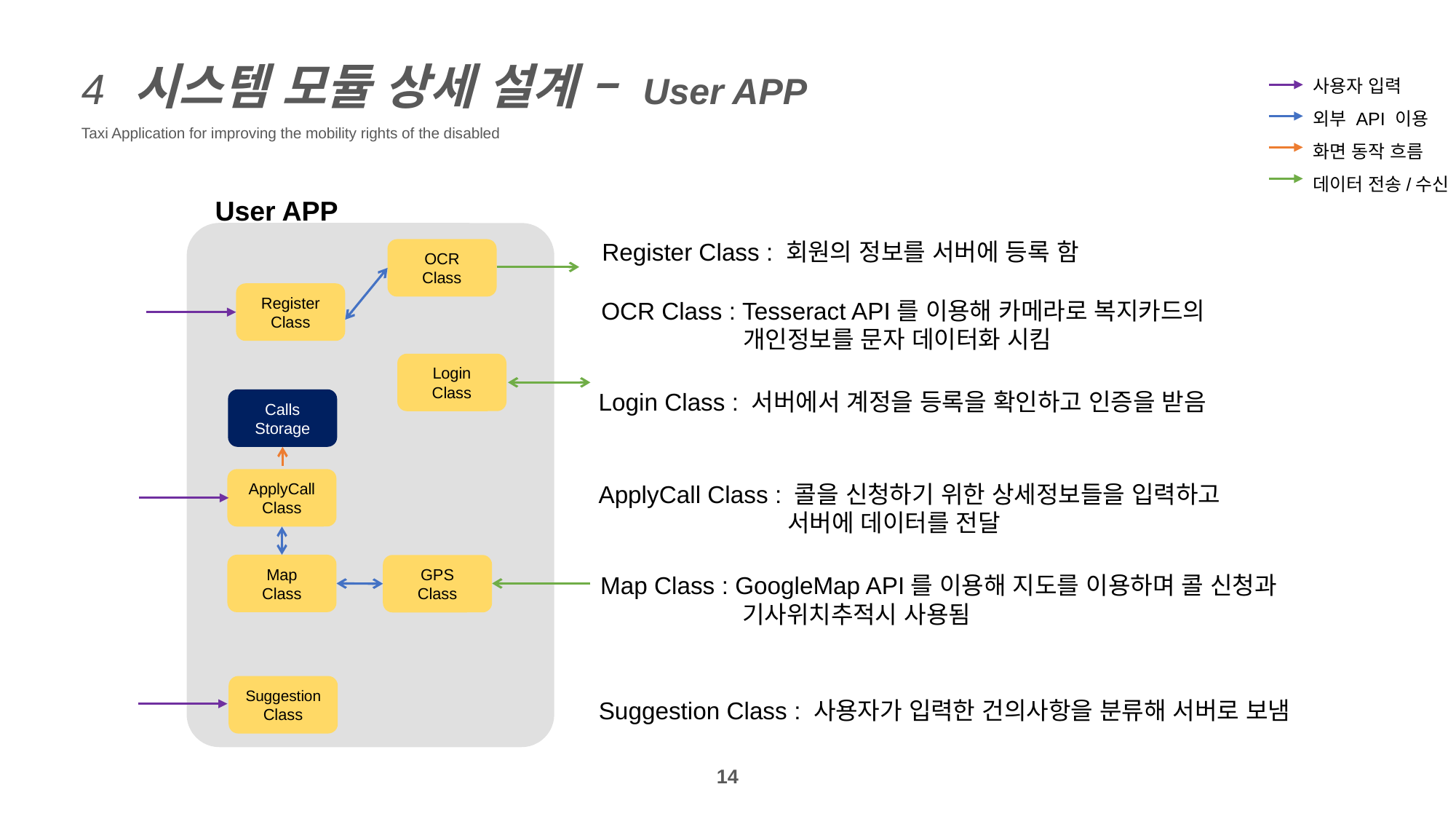

4  시스템 모듈 상세 설계 – User APP
Taxi Application for improving the mobility rights of the disabled
사용자 입력
외부 API 이용
화면 동작 흐름
데이터 전송/수신
User APP

Register Class : 회원의 정보를 서버에 등록 함
OCR
Class
Register
Class
OCR Class : Tesseract API를 이용해 카메라로 복지카드의
	    개인정보를 문자 데이터화 시킴
Login
Class
Login Class : 서버에서 계정을 등록을 확인하고 인증을 받음
Calls
Storage
ApplyCall
Class
ApplyCall Class : 콜을 신청하기 위한 상세정보들을 입력하고
	           서버에 데이터를 전달
Map
Class
GPS
Class
Map Class : GoogleMap API를 이용해 지도를 이용하며 콜 신청과
	    기사위치추적시 사용됨

Suggestion
Class
Suggestion Class : 사용자가 입력한 건의사항을 분류해 서버로 보냄
14